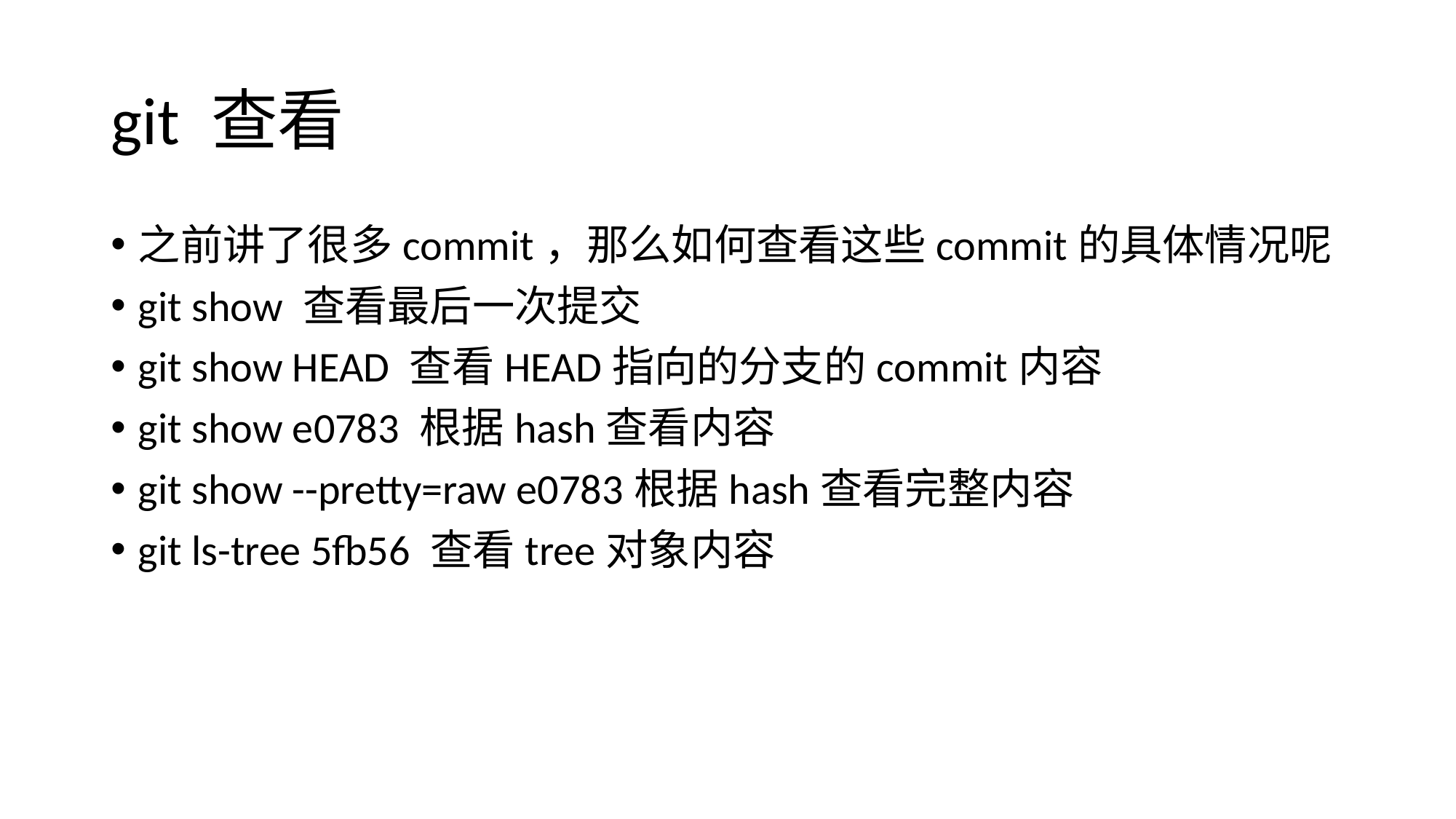

# git 查看
之前讲了很多commit，那么如何查看这些commit的具体情况呢
git show 查看最后一次提交
git show HEAD 查看HEAD指向的分支的commit内容
git show e0783 根据hash查看内容
git show --pretty=raw e0783根据hash查看完整内容
git ls-tree 5fb56 查看tree对象内容